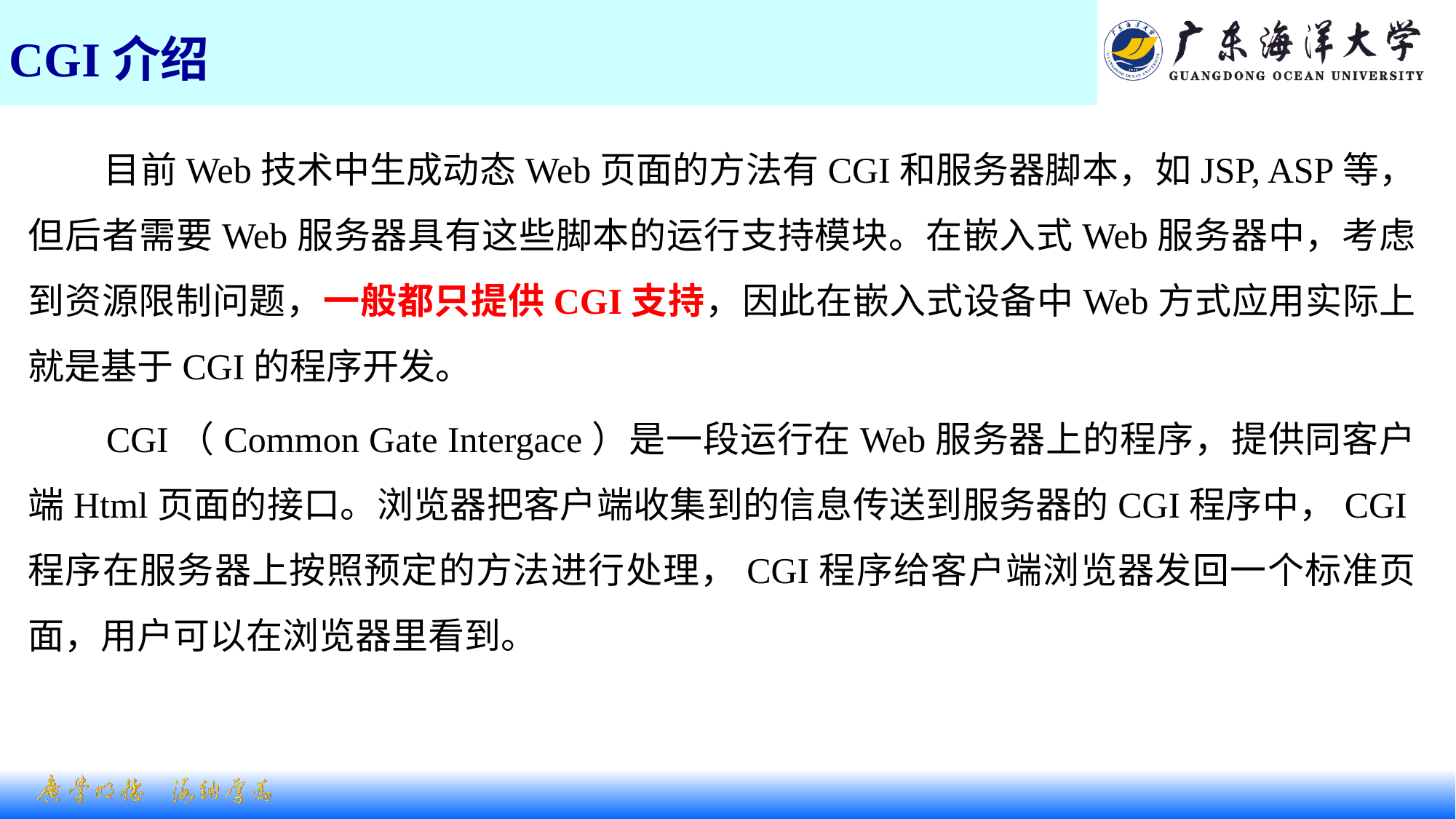

# CGI介绍
        目前Web技术中生成动态Web页面的方法有CGI和服务器脚本，如JSP, ASP等，但后者需要Web服务器具有这些脚本的运行支持模块。在嵌入式Web服务器中，考虑到资源限制问题，一般都只提供CGI支持，因此在嵌入式设备中Web方式应用实际上就是基于CGI的程序开发。
        CGI（Common Gate Intergace）是一段运行在Web服务器上的程序，提供同客户端Html页面的接口。浏览器把客户端收集到的信息传送到服务器的CGI程序中，CGI程序在服务器上按照预定的方法进行处理，CGI程序给客户端浏览器发回一个标准页面，用户可以在浏览器里看到。